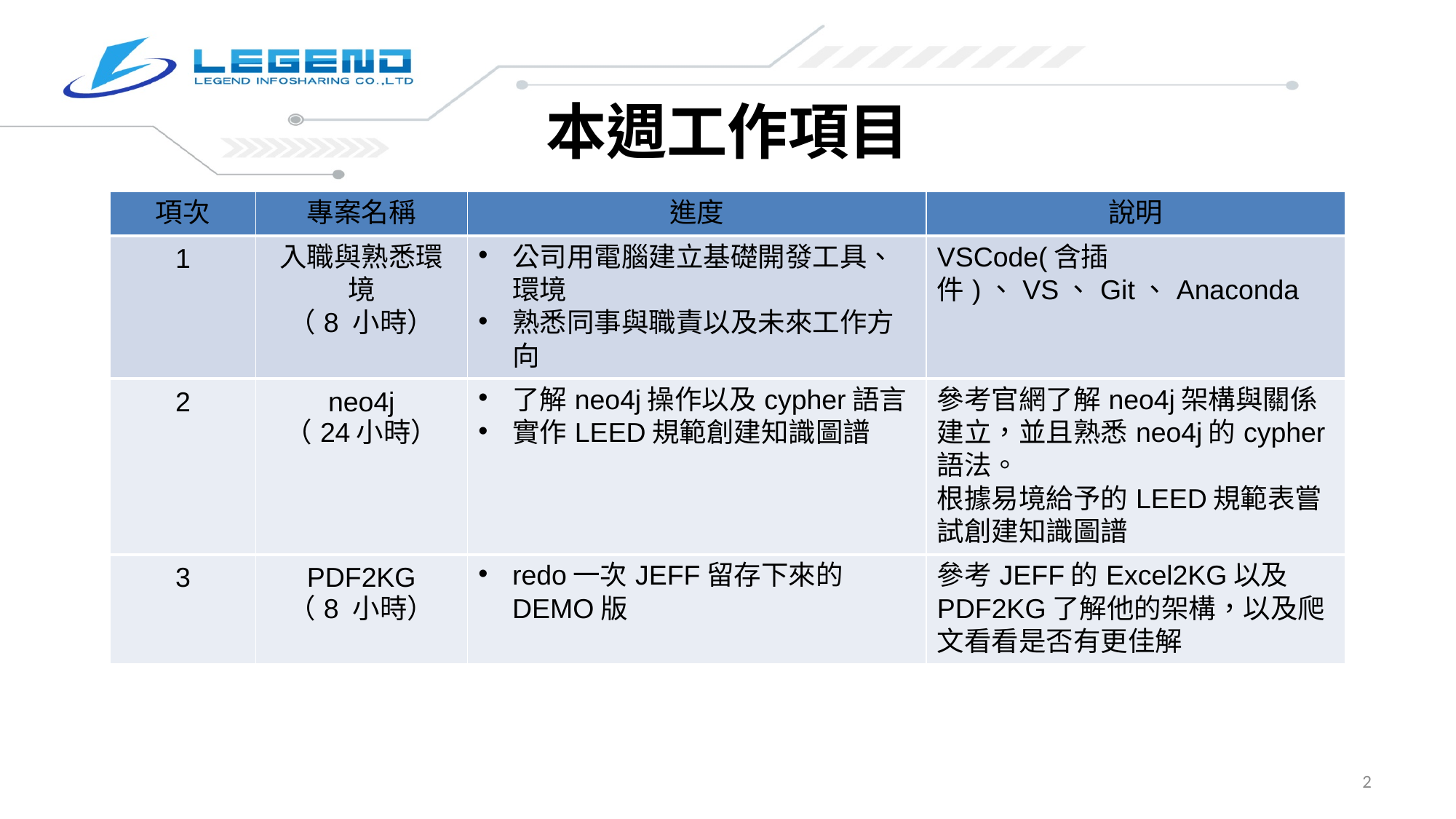

# 本週工作項目
| 項次 | 專案名稱 | 進度 | 說明 |
| --- | --- | --- | --- |
| 1 | 入職與熟悉環境 （8 小時） | 公司用電腦建立基礎開發工具、環境 熟悉同事與職責以及未來工作方向 | VSCode(含插件)、VS、Git、Anaconda |
| 2 | neo4j （24小時） | 了解neo4j操作以及cypher語言 實作LEED規範創建知識圖譜 | 參考官網了解neo4j架構與關係建立，並且熟悉neo4j的cypher語法。 根據易境給予的LEED規範表嘗試創建知識圖譜 |
| 3 | PDF2KG （8 小時） | redo一次JEFF留存下來的DEMO版 | 參考JEFF的Excel2KG以及PDF2KG了解他的架構，以及爬文看看是否有更佳解 |
2